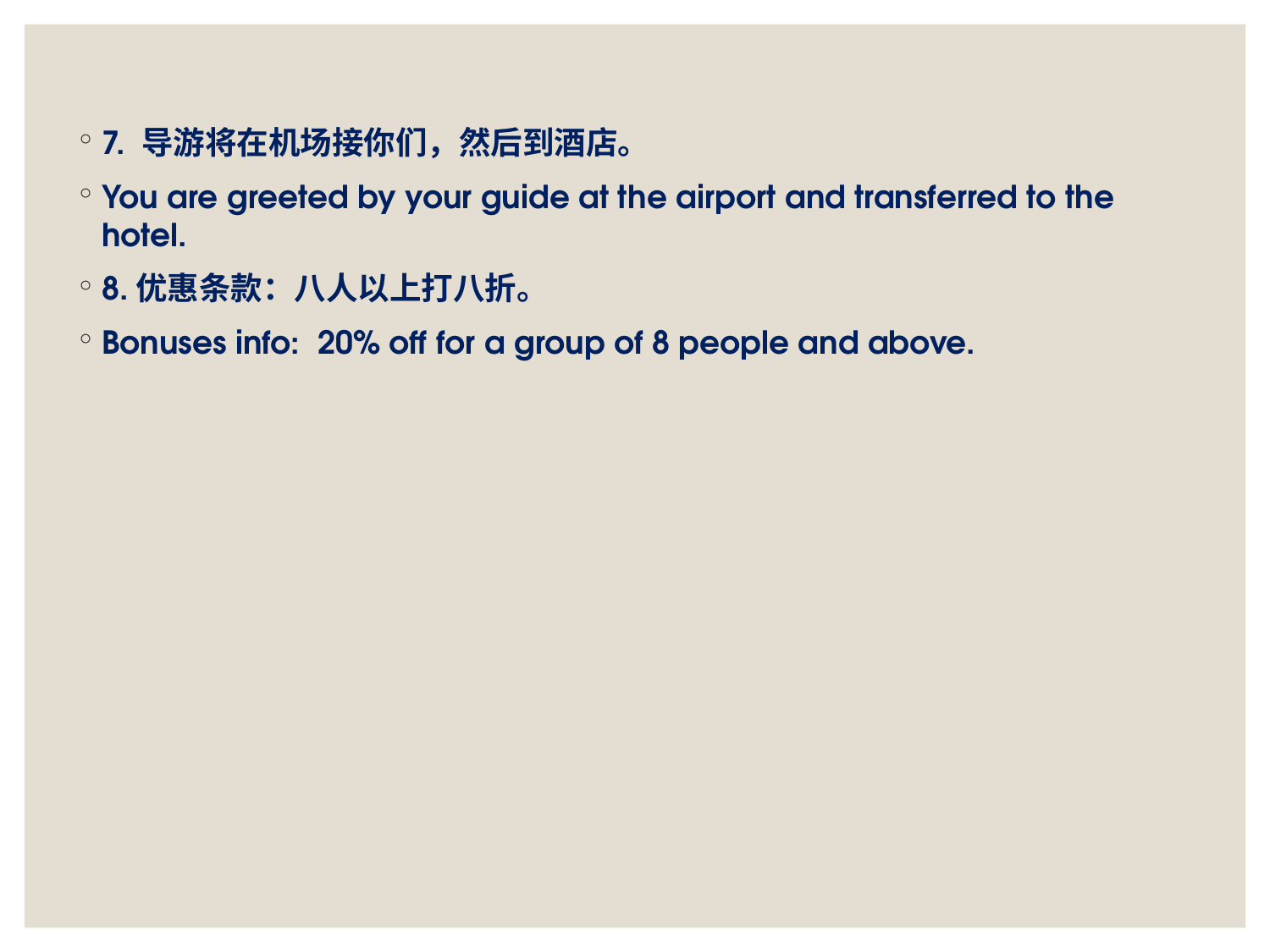

7. 导游将在机场接你们，然后到酒店。
You are greeted by your guide at the airport and transferred to the hotel.
8.优惠条款：八人以上打八折。
Bonuses info:  20% off for a group of 8 people and above.